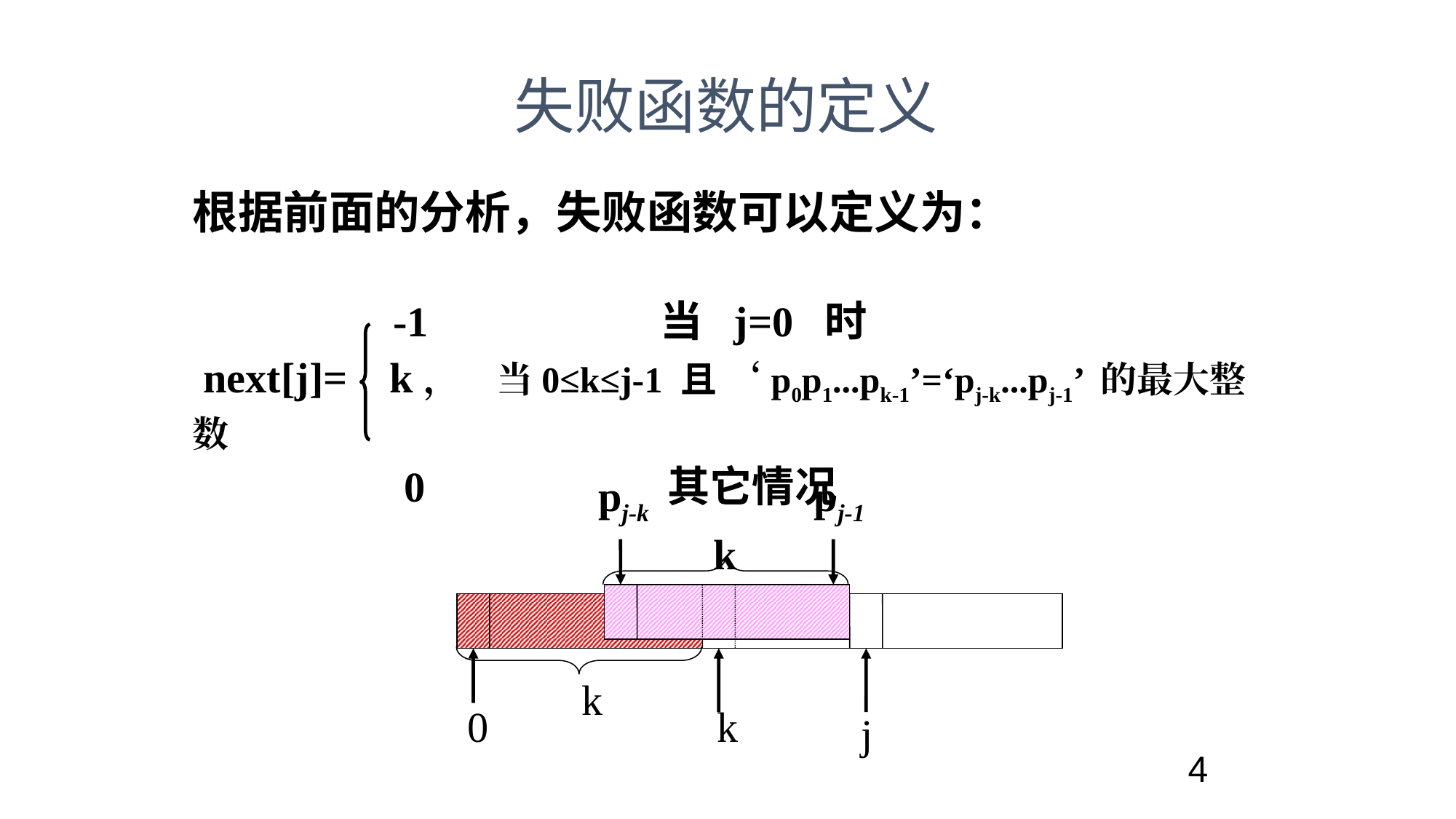

失败函数的定义
根据前面的分析，失败函数可以定义为：

                   -1                     当  j=0  时
 next[j]=    k，    当0≤k≤j-1 且 ‘p0p1...pk-1’=‘pj-k...pj-1’ 的最大整数
                     0                      其它情况

pj-k
pj-1
k

k
0
  k
j
4